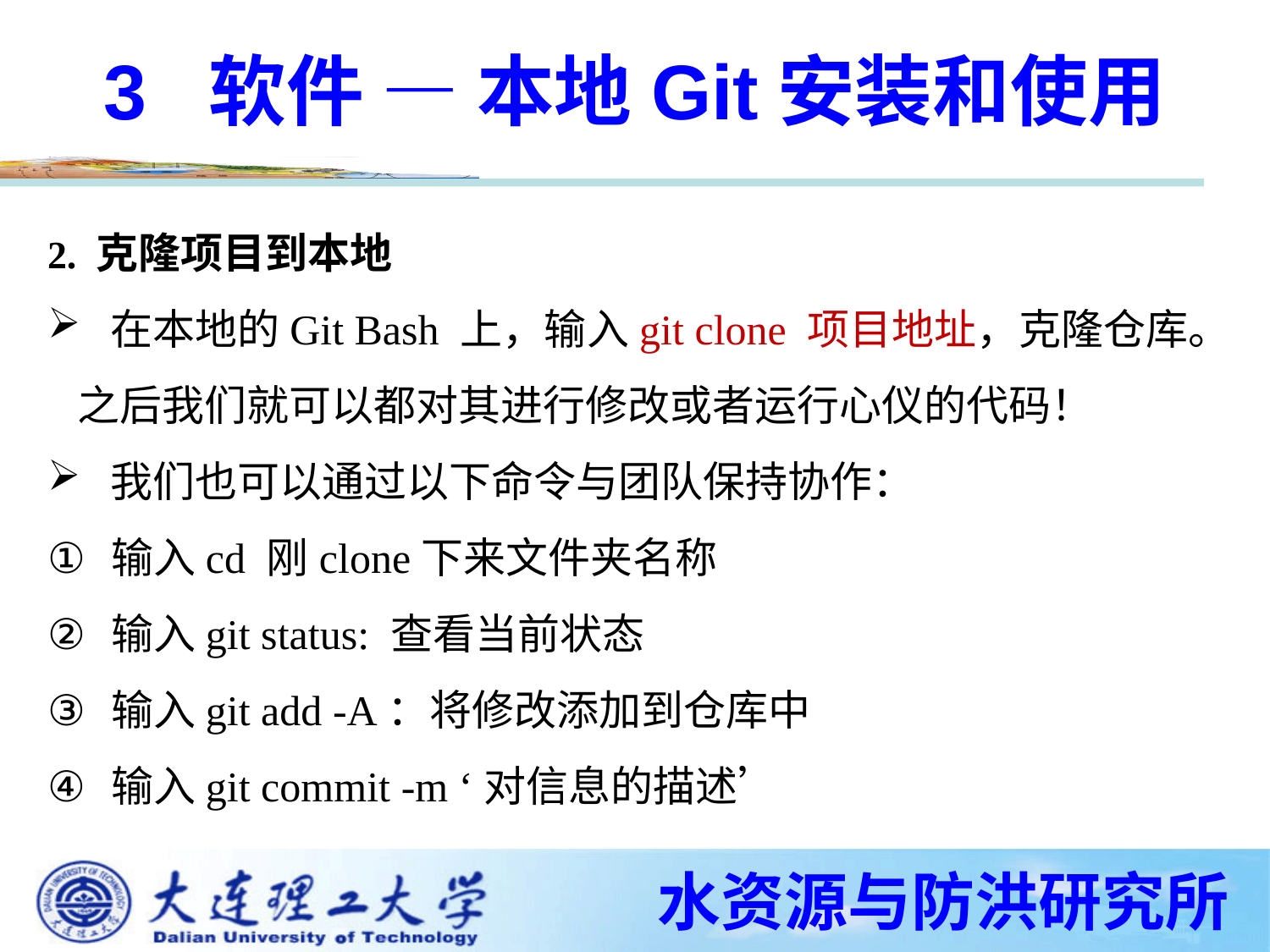

3  软件 — 本地Git安装和使用
2. 克隆项目到本地
  在本地的Git Bash 上，输入git clone 项目地址，克隆仓库。之后我们就可以都对其进行修改或者运行心仪的代码！
  我们也可以通过以下命令与团队保持协作：
输入cd 刚clone下来文件夹名称
输入git status: 查看当前状态
输入git add -A：将修改添加到仓库中
输入git commit -m ‘对信息的描述’